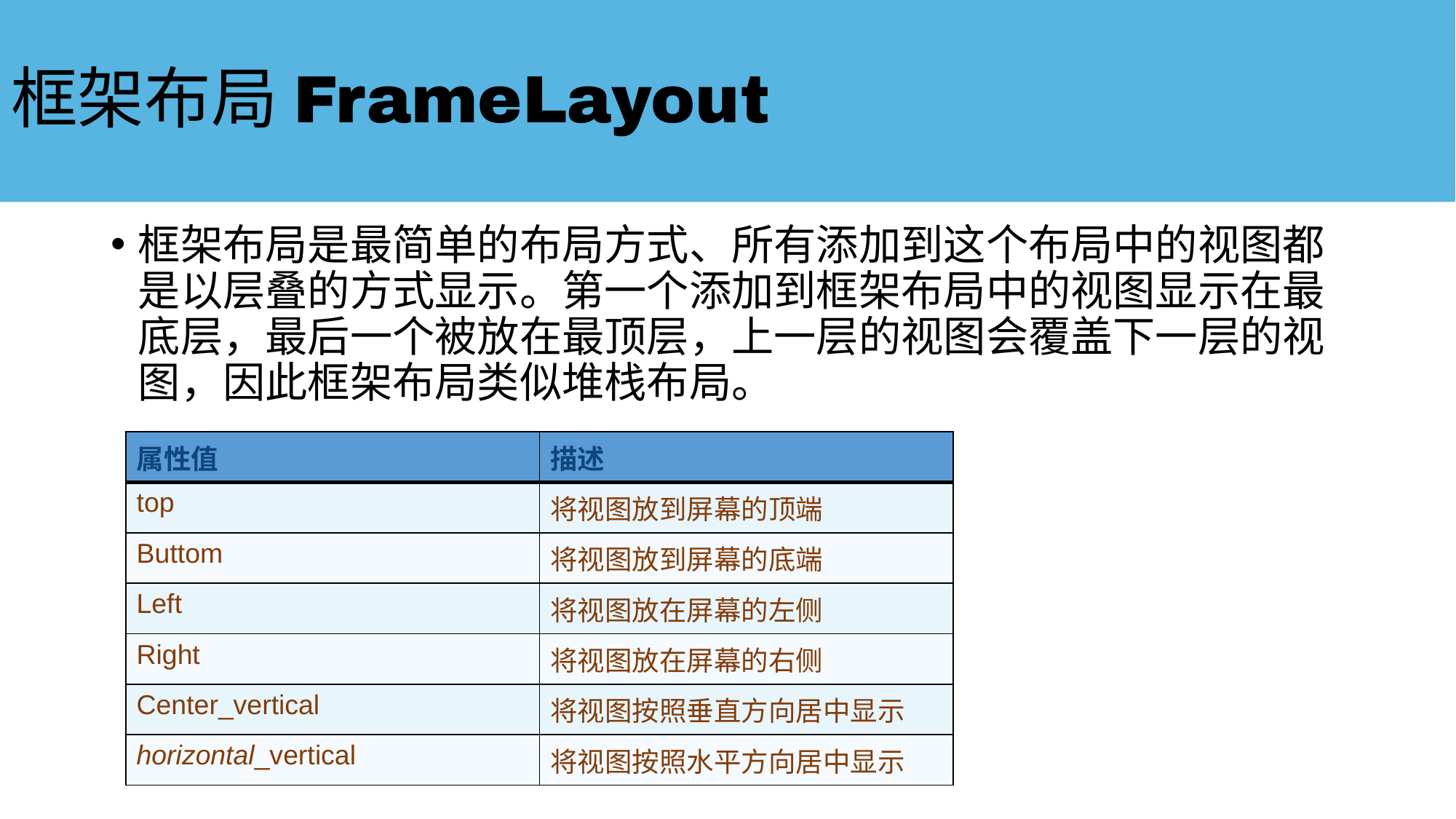

# 框架布局FrameLayout
框架布局是最简单的布局方式、所有添加到这个布局中的视图都是以层叠的方式显示。第一个添加到框架布局中的视图显示在最底层，最后一个被放在最顶层，上一层的视图会覆盖下一层的视图，因此框架布局类似堆栈布局。

| 属性值 | 描述 |
| --- | --- |
| top | 将视图放到屏幕的顶端 |
| Buttom | 将视图放到屏幕的底端 |
| Left | 将视图放在屏幕的左侧 |
| Right | 将视图放在屏幕的右侧 |
| Center\_vertical | 将视图按照垂直方向居中显示 |
| horizontal\_vertical | 将视图按照水平方向居中显示 |